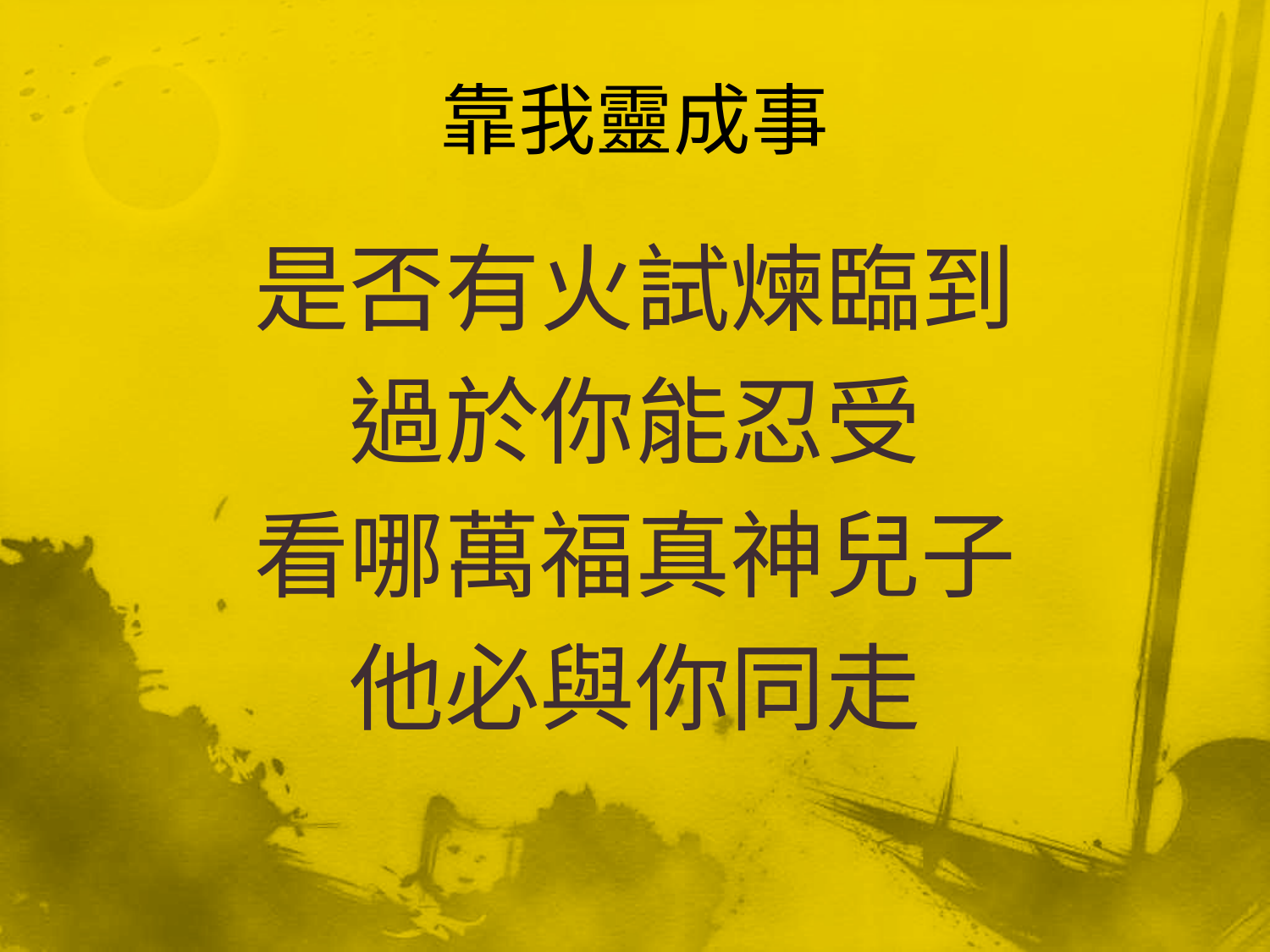

# 靠我靈成事
是否有火試煉臨到
過於你能忍受
看哪萬福真神兒子
他必與你同走